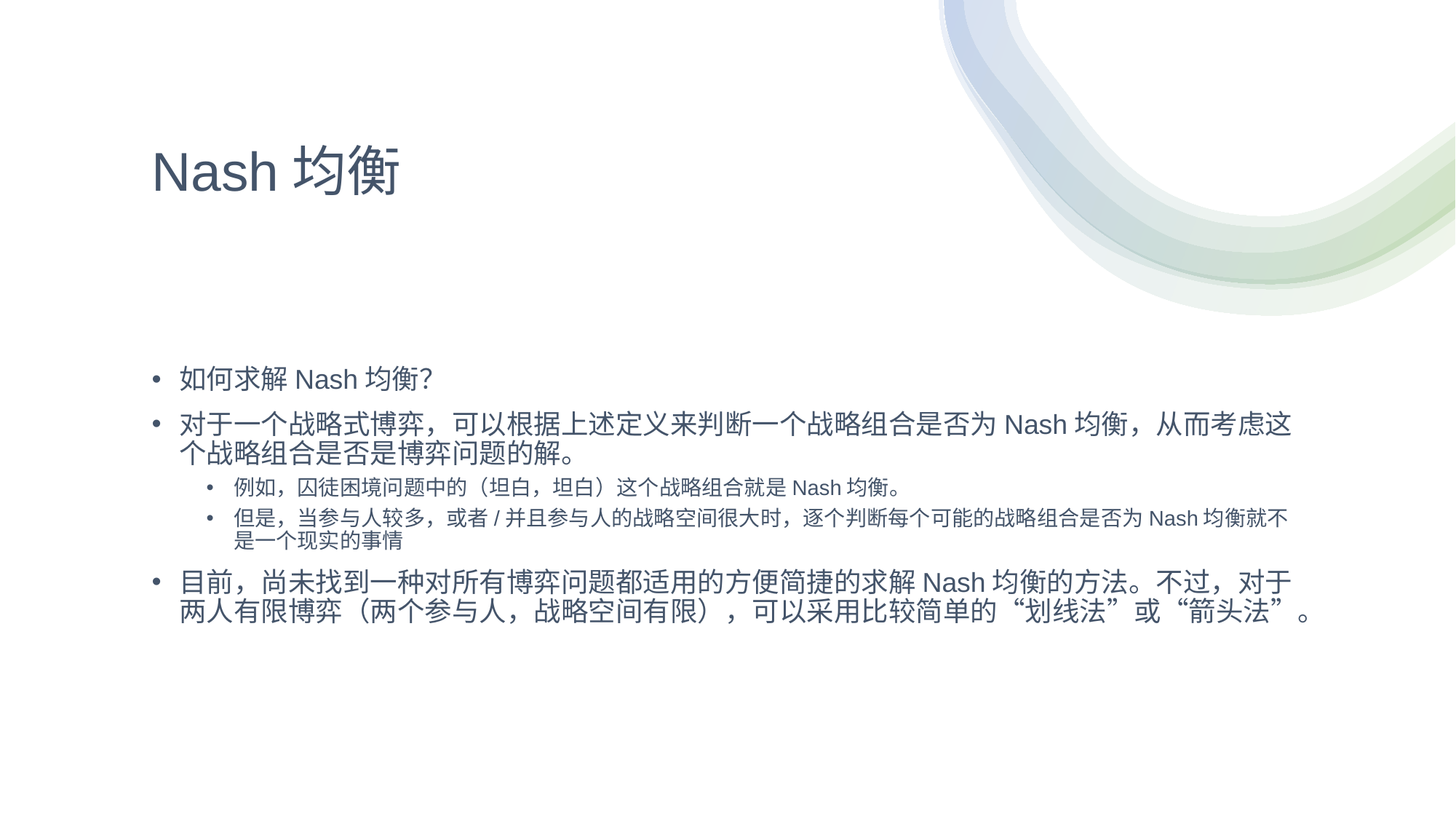

# Nash均衡
如何求解Nash均衡？
对于一个战略式博弈，可以根据上述定义来判断一个战略组合是否为Nash均衡，从而考虑这个战略组合是否是博弈问题的解。
例如，囚徒困境问题中的（坦白，坦白）这个战略组合就是Nash均衡。
但是，当参与人较多，或者/并且参与人的战略空间很大时，逐个判断每个可能的战略组合是否为Nash均衡就不是一个现实的事情
目前，尚未找到一种对所有博弈问题都适用的方便简捷的求解Nash均衡的方法。不过，对于两人有限博弈（两个参与人，战略空间有限），可以采用比较简单的“划线法”或“箭头法”。
36